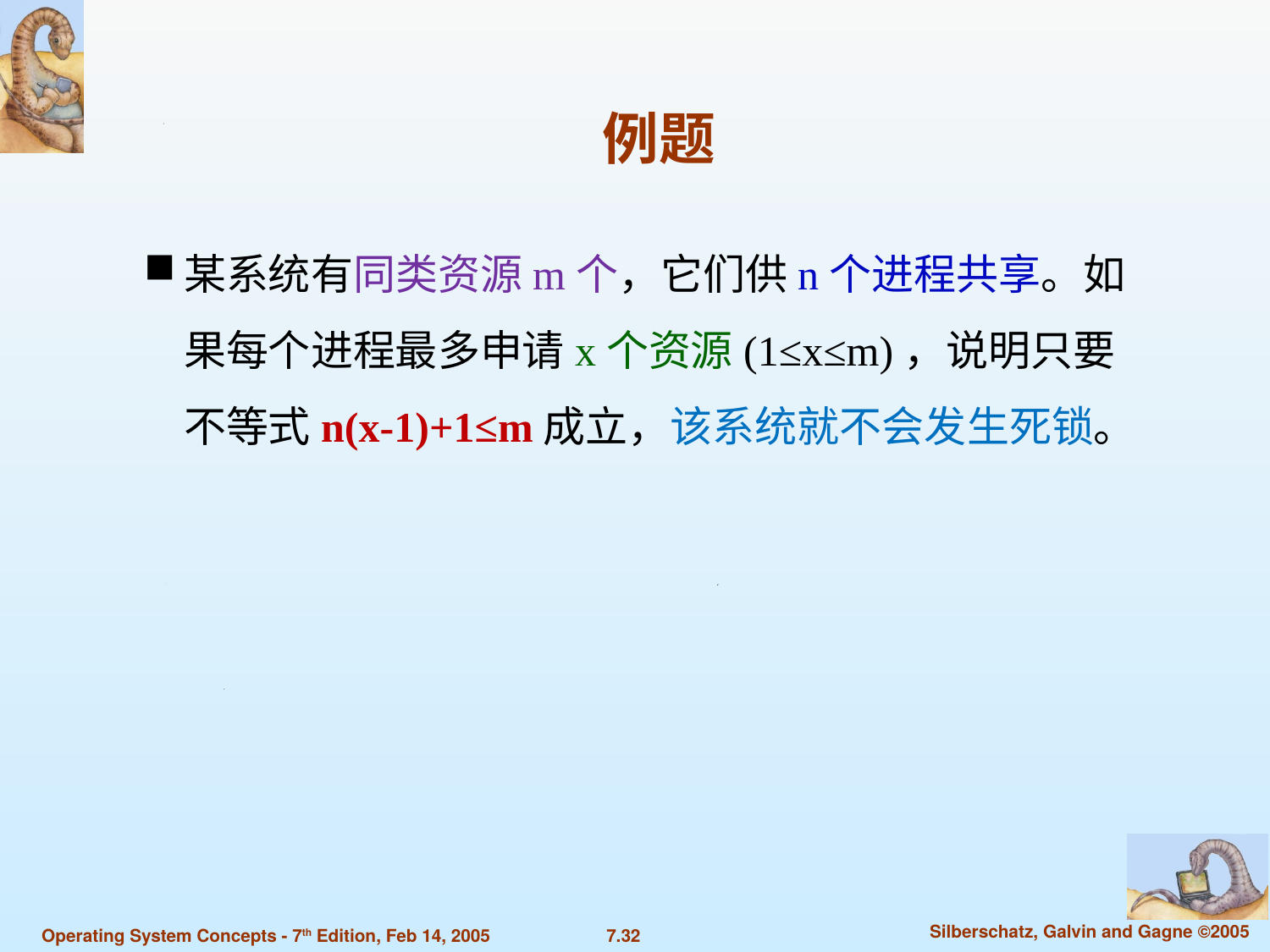

例题
某系统有同类资源m个，它们供n个进程共享。如果每个进程最多申请x个资源(1≤x≤m)，说明只要不等式n(x-1)+1≤m成立，该系统就不会发生死锁。